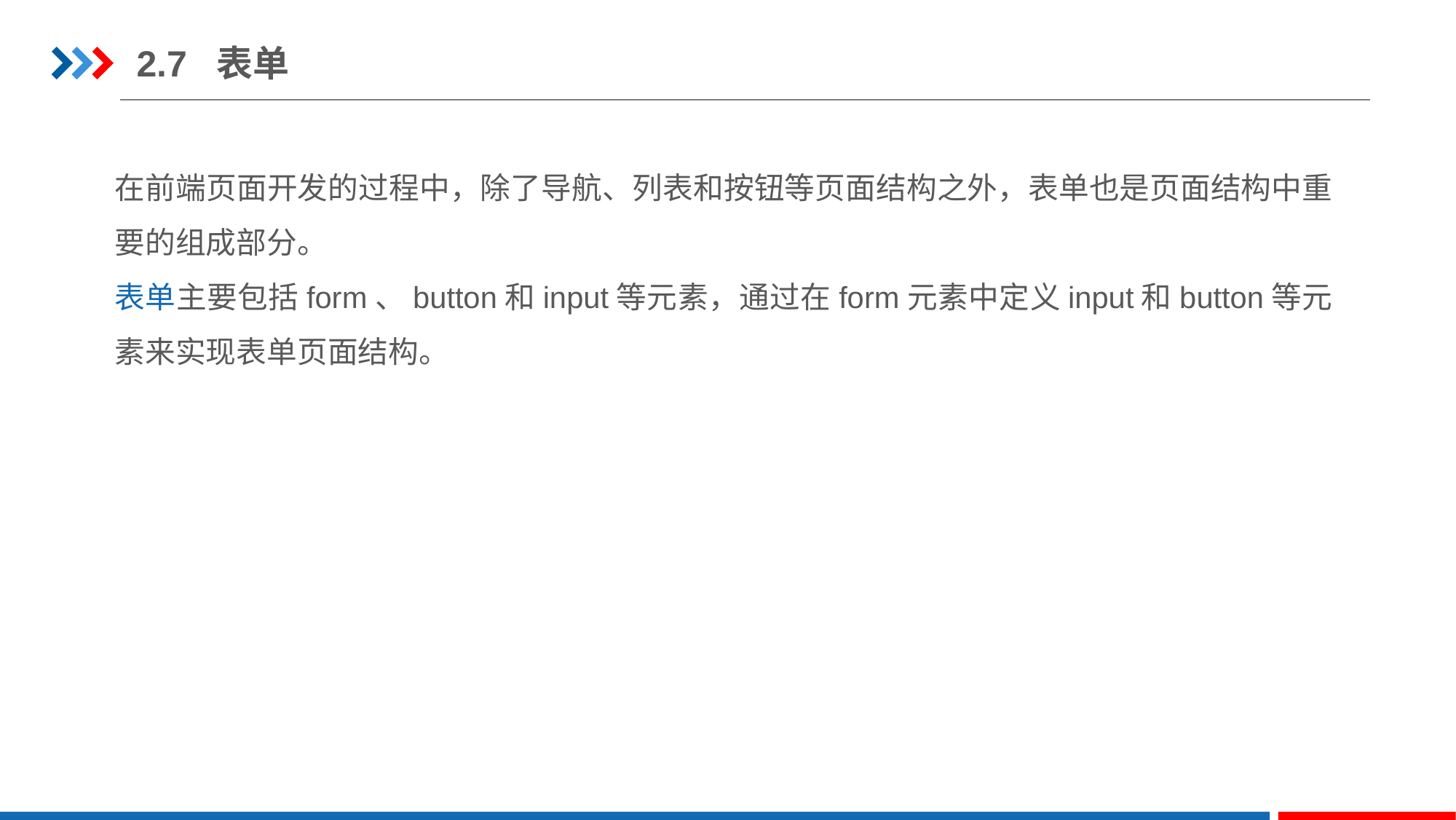

2.7  表单
在前端页面开发的过程中，除了导航、列表和按钮等页面结构之外，表单也是页面结构中重要的组成部分。
表单主要包括form、button和input等元素，通过在form元素中定义input和button等元素来实现表单页面结构。